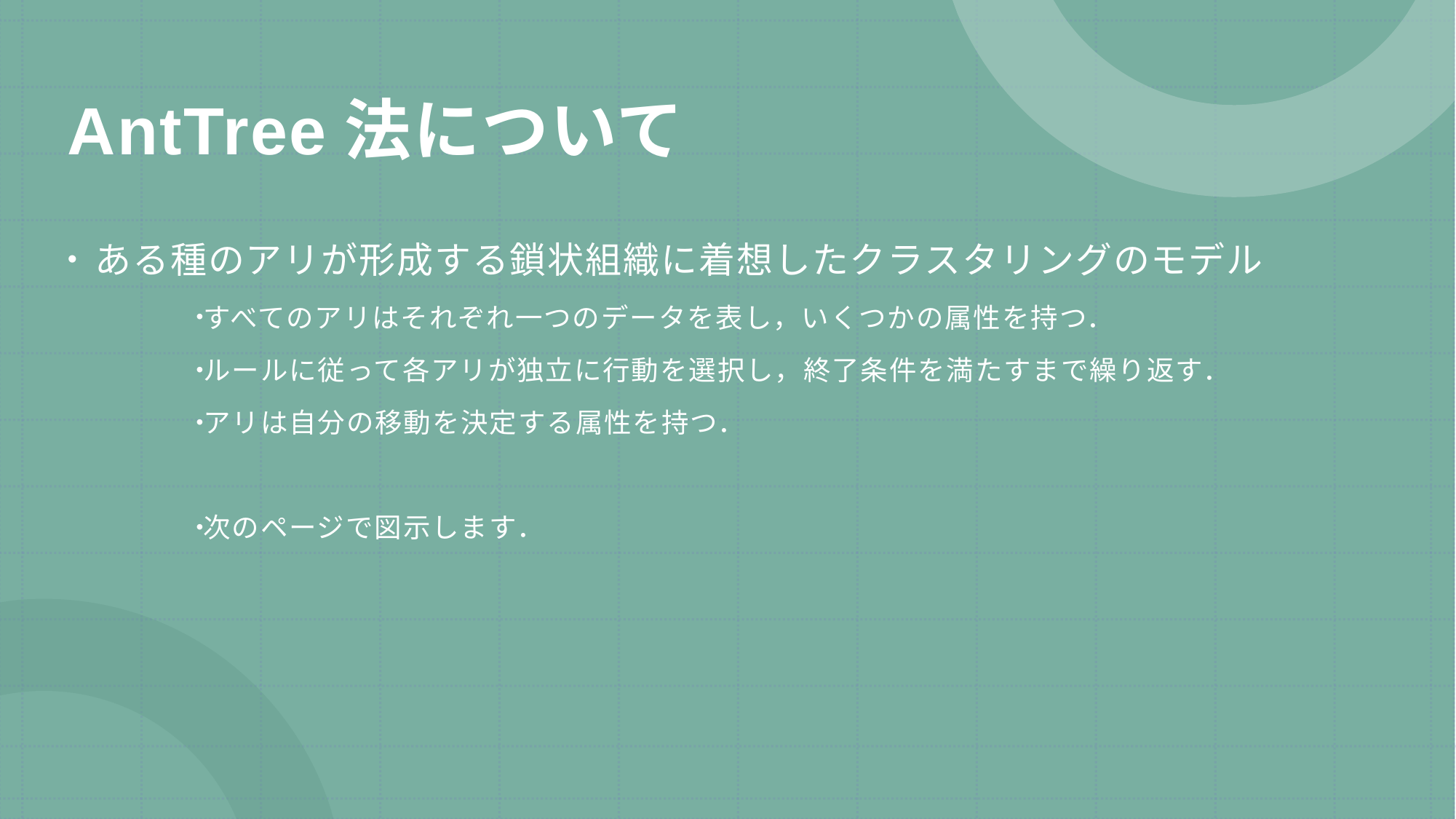

# AntTree法について
ある種のアリが形成する鎖状組織に着想したクラスタリングのモデル
すべてのアリはそれぞれ一つのデータを表し，いくつかの属性を持つ．
ルールに従って各アリが独立に行動を選択し，終了条件を満たすまで繰り返す．
アリは自分の移動を決定する属性を持つ．

次のページで図示します．